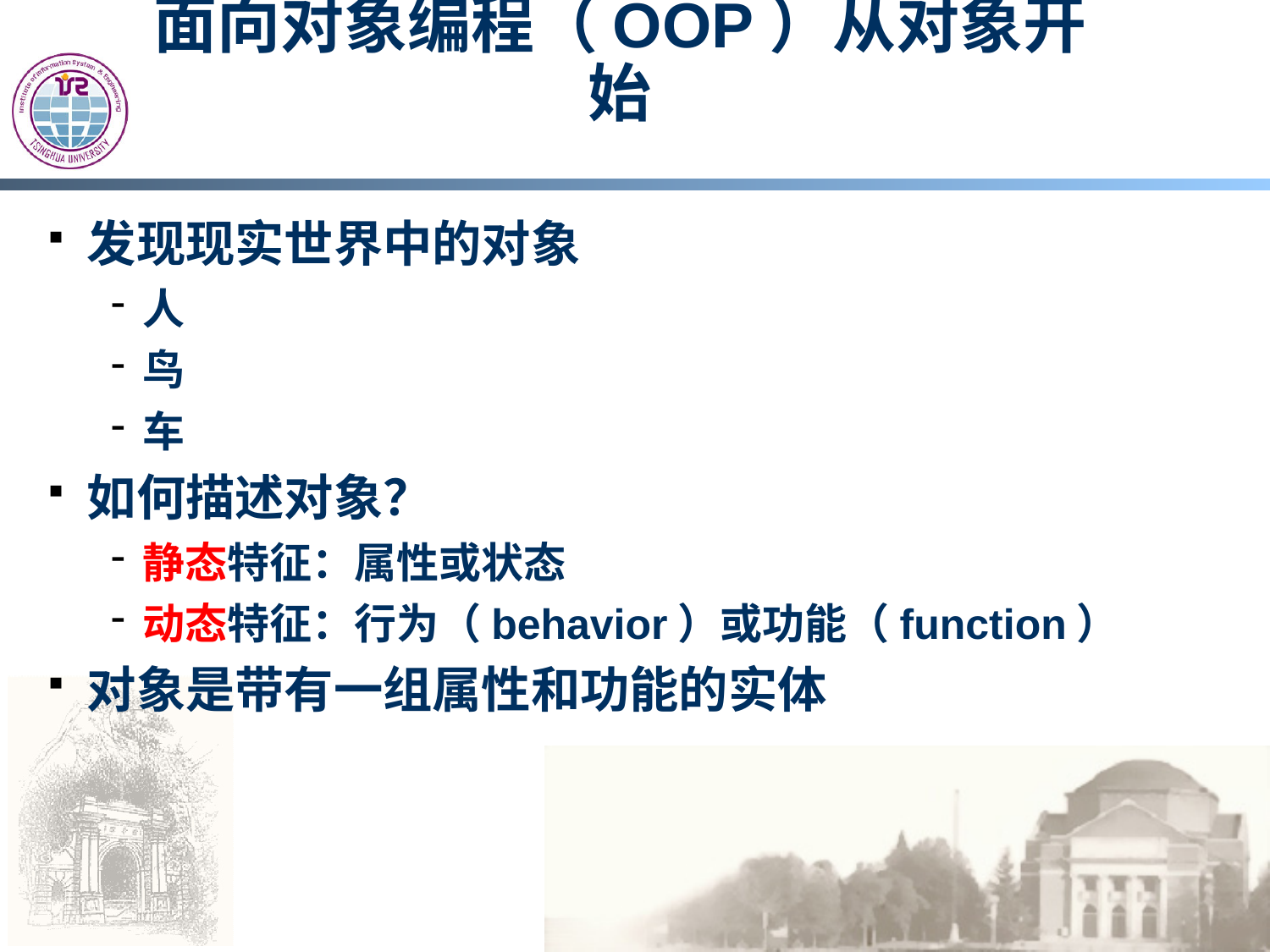

# 面向对象编程（OOP）从对象开始
发现现实世界中的对象
人
鸟
车
如何描述对象？
静态特征：属性或状态
动态特征：行为（behavior）或功能（function）
对象是带有一组属性和功能的实体